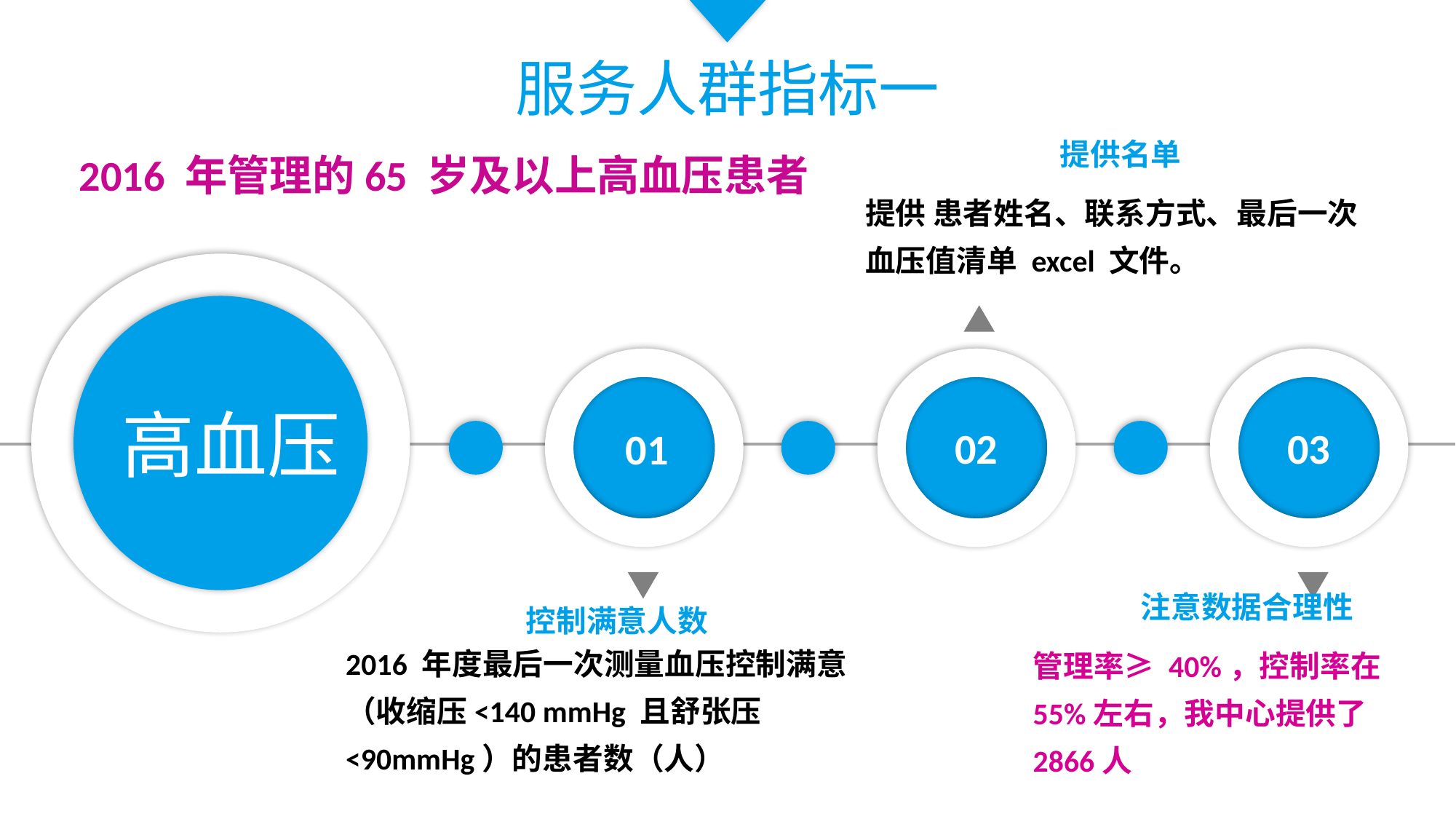

服务人群指标一
提供名单
2016 年管理的65 岁及以上高血压患者

提供 患者姓名、联系方式、最后一次血压值清单 excel 文件。

高血压

01

02

03

注意数据合理性
管理率≥ 40%，控制率在55%左右，我中心提供了 2866人

控制满意人数
2016 年度最后一次测量血压控制满意（收缩压<140 mmHg 且舒张压<90mmHg）的患者数（人）